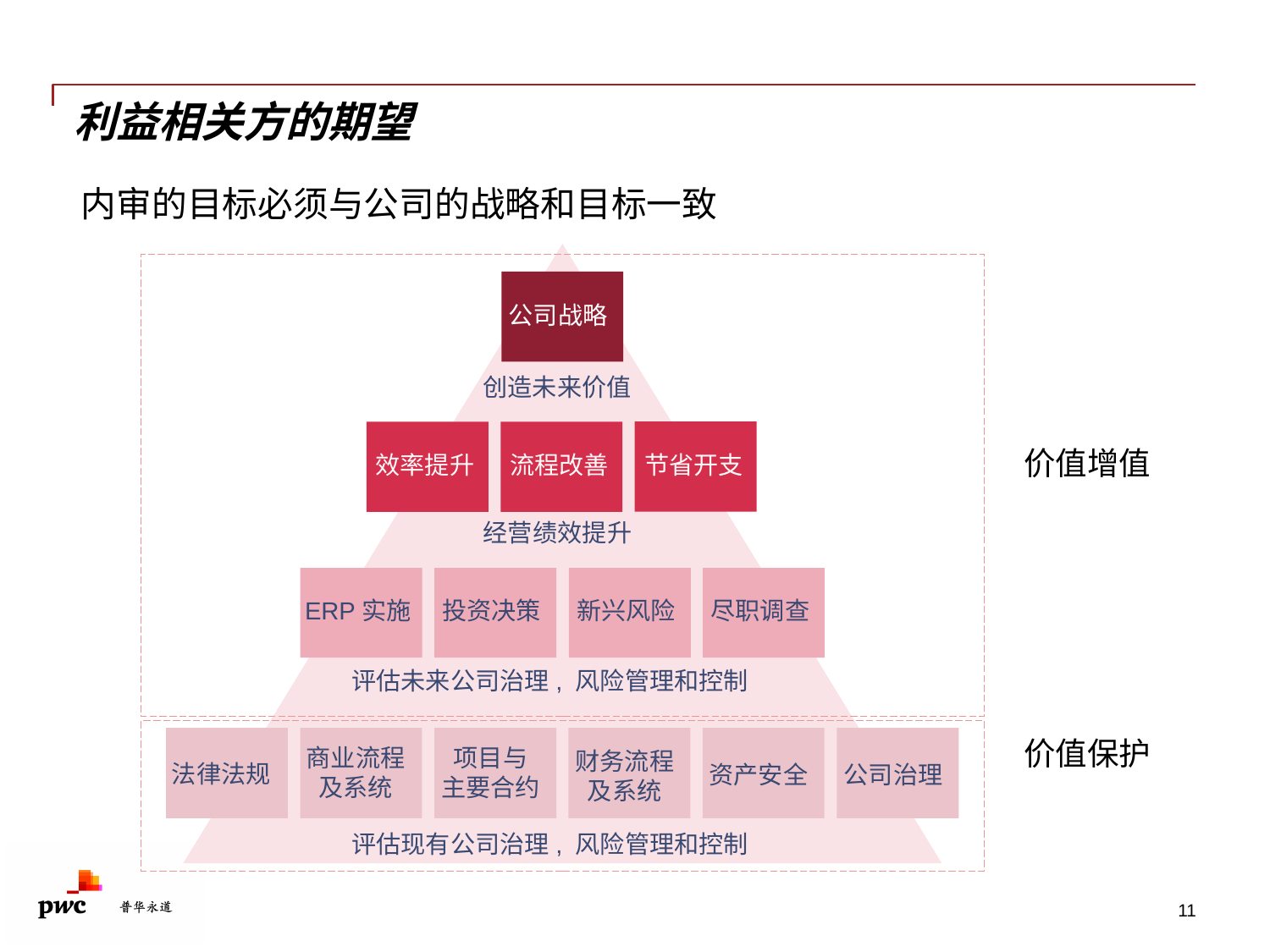

# 利益相关方的期望
内审的目标必须与公司的战略和目标一致

公司战略
创造未来价值

价值增值
效率提升
流程改善
节省开支
经营绩效提升

ERP实施
投资决策
新兴风险
尽职调查
评估未来公司治理, 风险管理和控制

价值保护
商业流程
及系统
项目与
主要合约
财务流程
及系统
法律法规
资产安全
公司治理
评估现有公司治理, 风险管理和控制
11